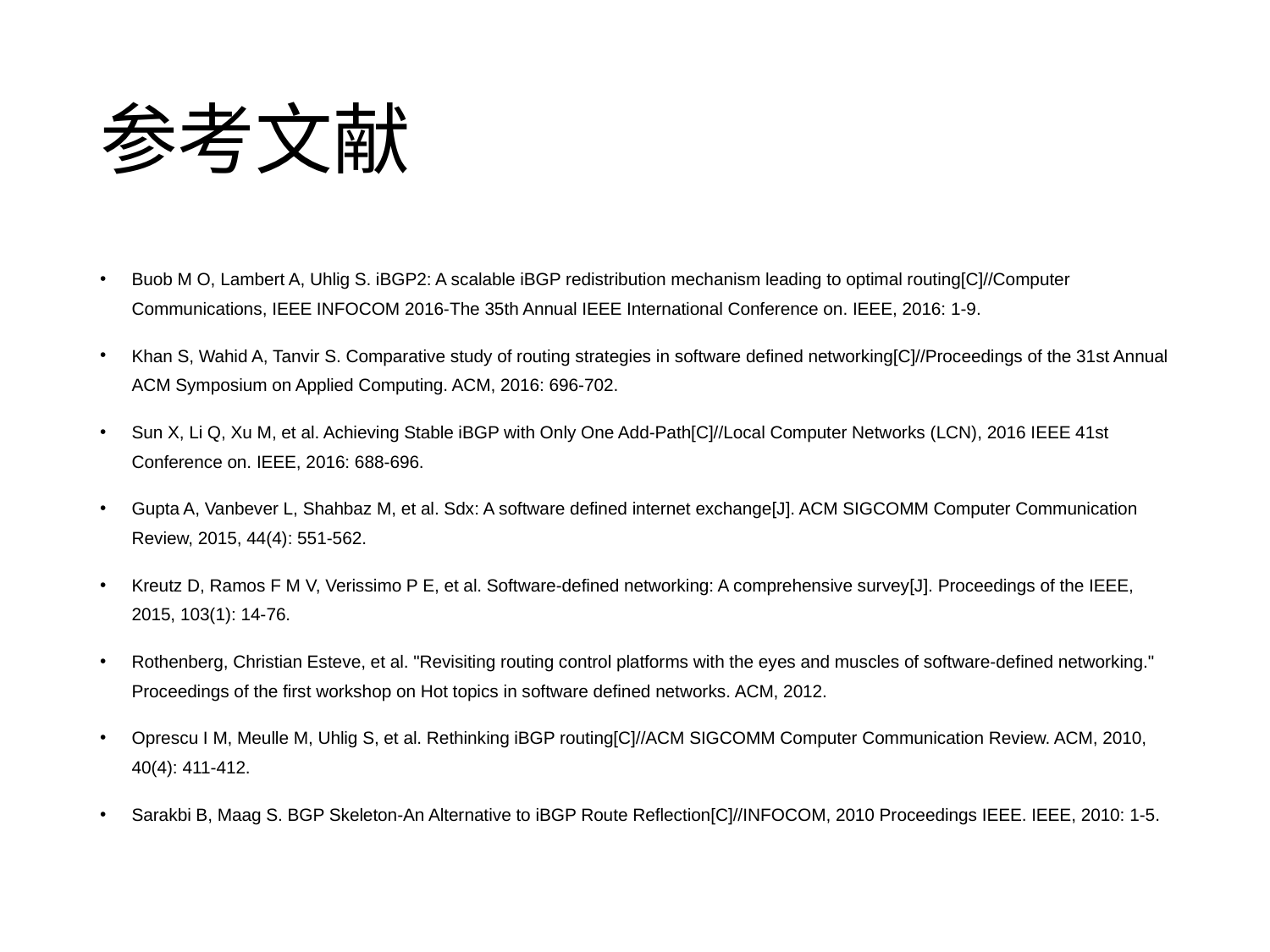

# 参考文献
Buob M O, Lambert A, Uhlig S. iBGP2: A scalable iBGP redistribution mechanism leading to optimal routing[C]//Computer Communications, IEEE INFOCOM 2016-The 35th Annual IEEE International Conference on. IEEE, 2016: 1-9.
Khan S, Wahid A, Tanvir S. Comparative study of routing strategies in software defined networking[C]//Proceedings of the 31st Annual ACM Symposium on Applied Computing. ACM, 2016: 696-702.
Sun X, Li Q, Xu M, et al. Achieving Stable iBGP with Only One Add-Path[C]//Local Computer Networks (LCN), 2016 IEEE 41st Conference on. IEEE, 2016: 688-696.
Gupta A, Vanbever L, Shahbaz M, et al. Sdx: A software defined internet exchange[J]. ACM SIGCOMM Computer Communication Review, 2015, 44(4): 551-562.
Kreutz D, Ramos F M V, Verissimo P E, et al. Software-defined networking: A comprehensive survey[J]. Proceedings of the IEEE, 2015, 103(1): 14-76.
Rothenberg, Christian Esteve, et al. "Revisiting routing control platforms with the eyes and muscles of software-defined networking." Proceedings of the first workshop on Hot topics in software defined networks. ACM, 2012.
Oprescu I M, Meulle M, Uhlig S, et al. Rethinking iBGP routing[C]//ACM SIGCOMM Computer Communication Review. ACM, 2010, 40(4): 411-412.
Sarakbi B, Maag S. BGP Skeleton-An Alternative to iBGP Route Reflection[C]//INFOCOM, 2010 Proceedings IEEE. IEEE, 2010: 1-5.